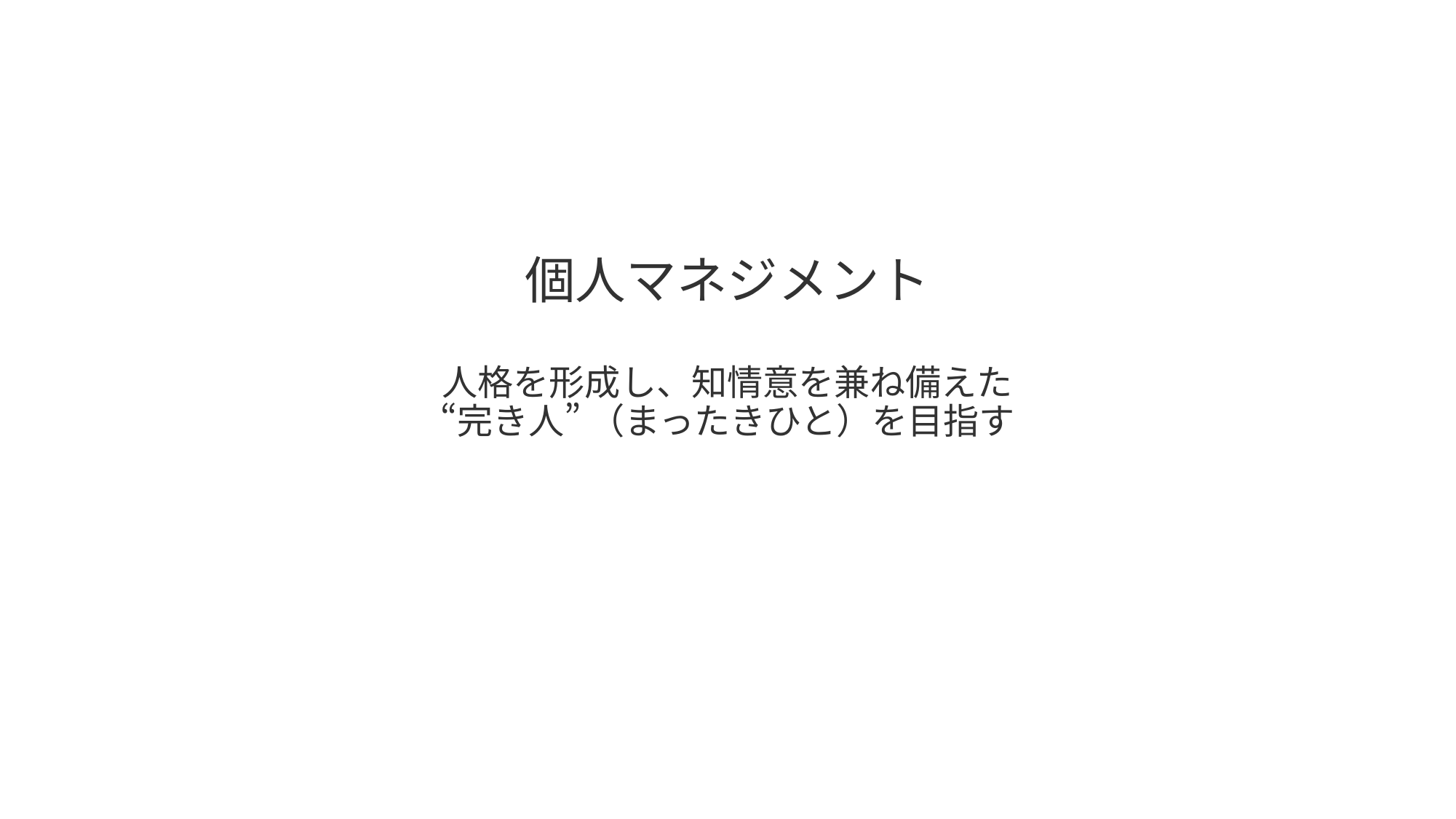

# 個人マネジメント 人格を形成し、知情意を兼ね備えた “完き人” （まったきひと）を目指す